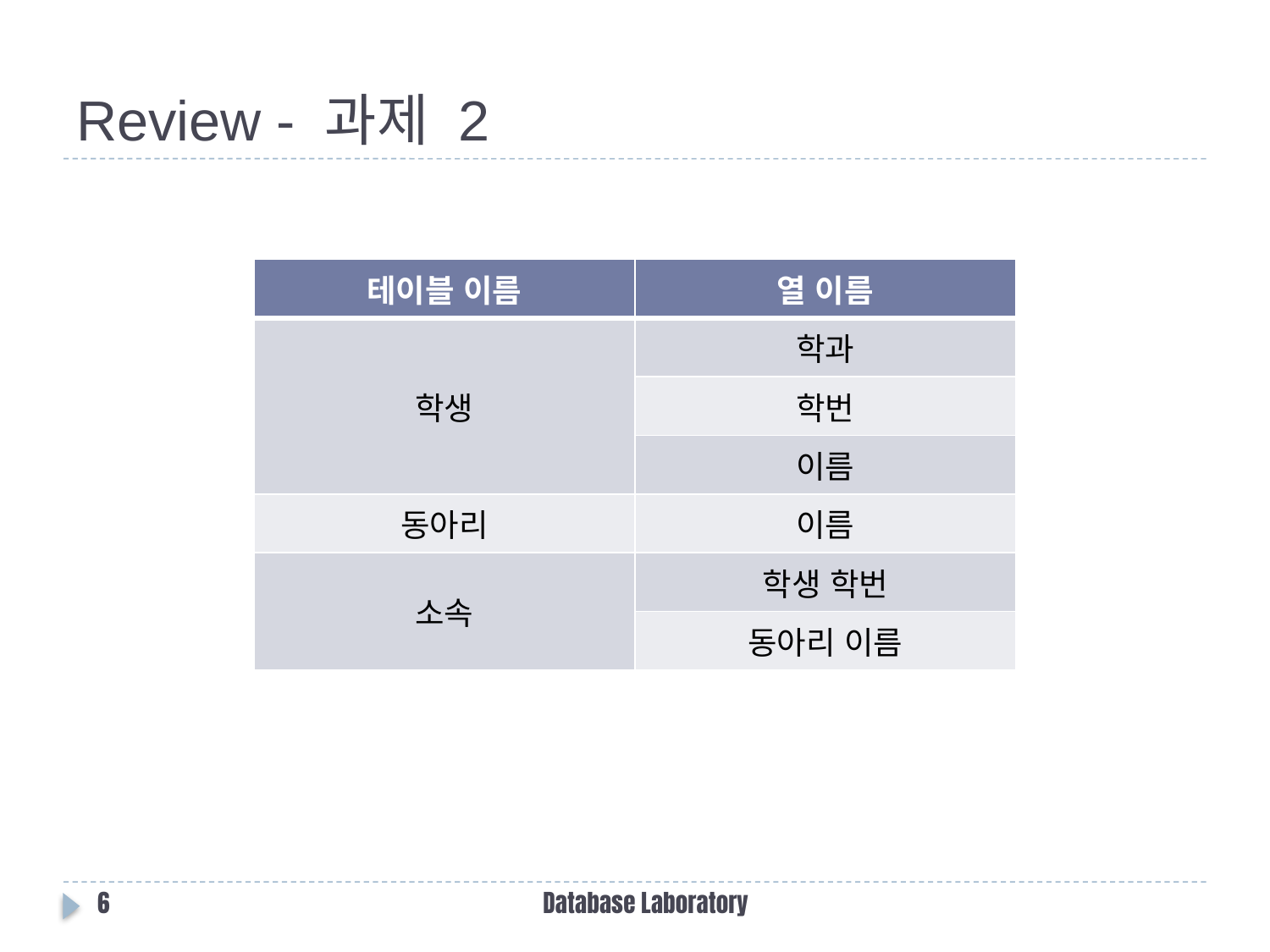

# Review - 과제 2
| 테이블 이름 | 열 이름 |
| --- | --- |
| 학생 | 학과 |
|  | 학번 |
|  | 이름 |
| 동아리 | 이름 |
| 소속 | 학생 학번 |
|  | 동아리 이름 |
6
Database Laboratory